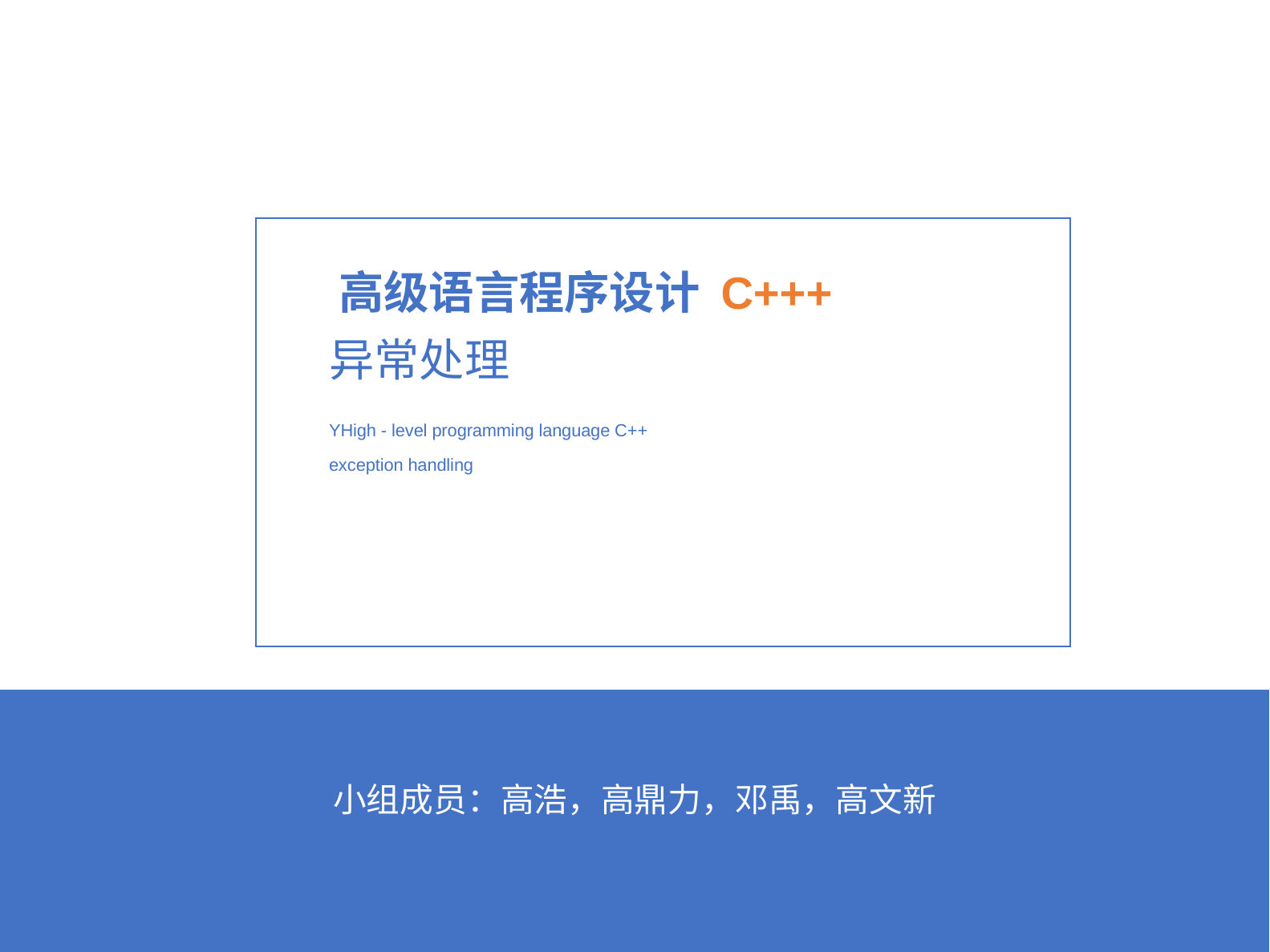

高级语言程序设计 C+++
异常处理
YHigh - level programming language C++
exception handling

小组成员：高浩，高鼎力，邓禹，高文新